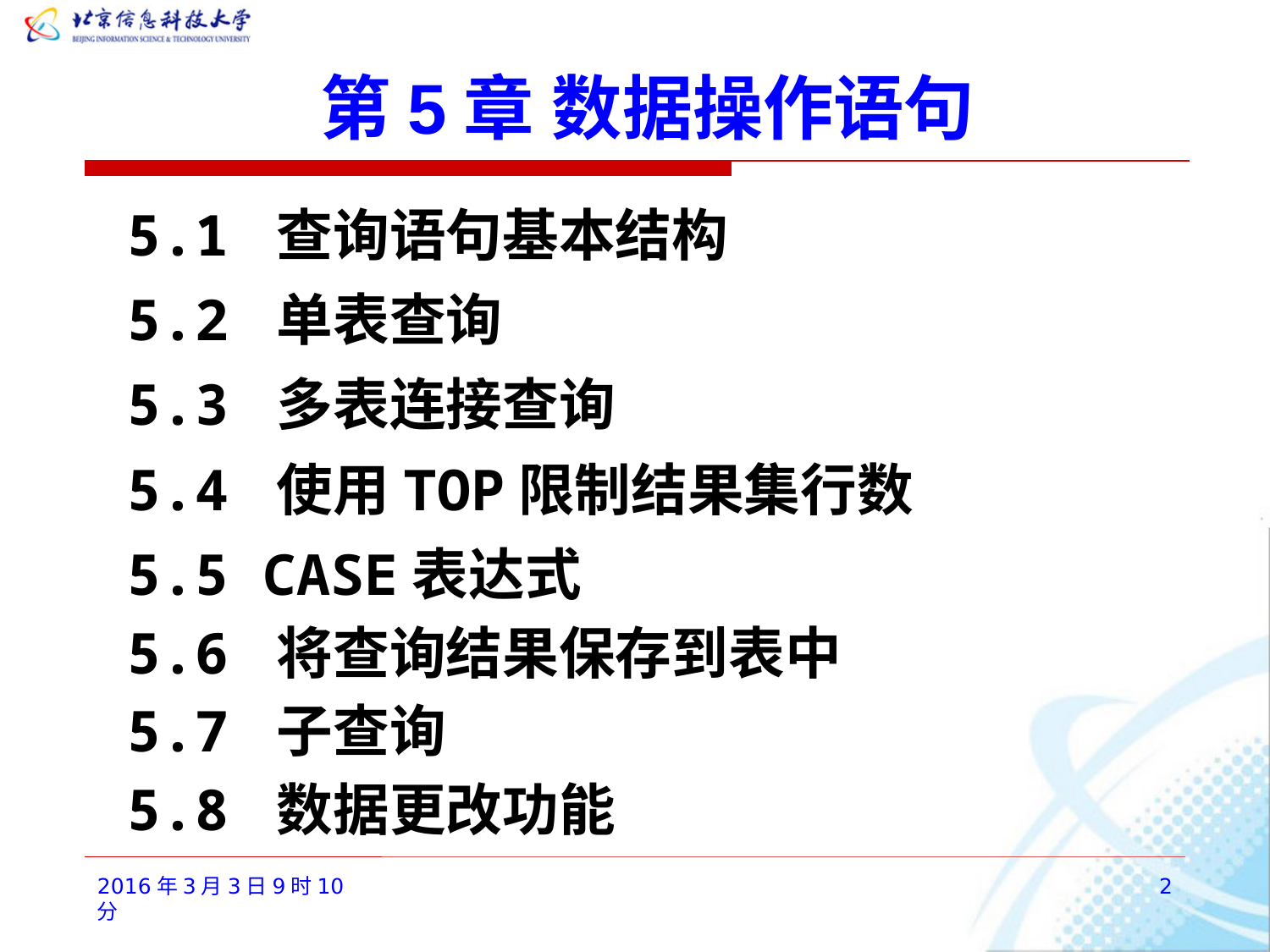

第5章 数据操作语句
5.1 查询语句基本结构
5.2 单表查询
5.3 多表连接查询
5.4 使用TOP限制结果集行数
5.5 CASE表达式
5.6 将查询结果保存到表中
5.7 子查询
5.8 数据更改功能
2016年3月3日9时10分
2